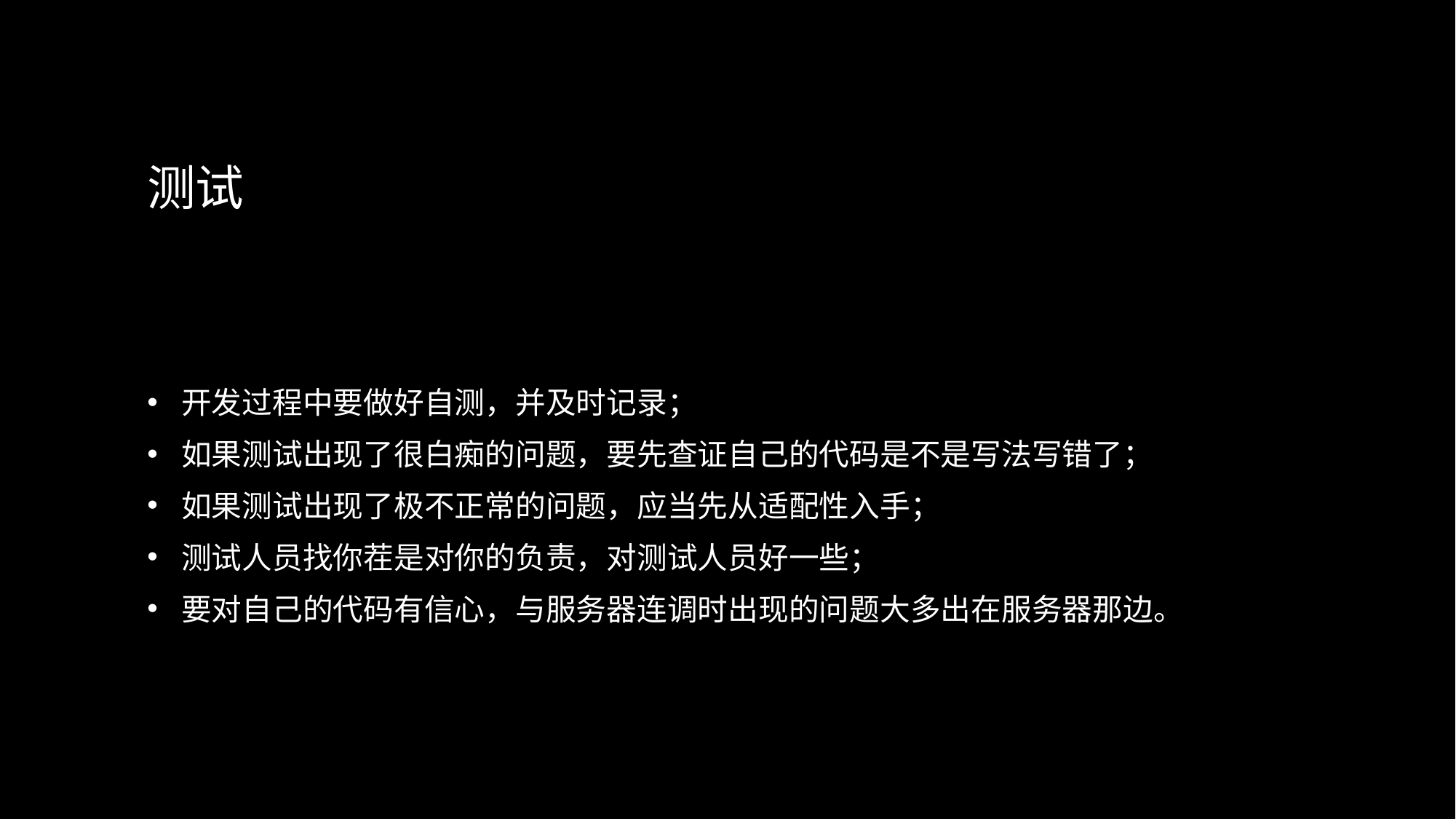

# 测试
开发过程中要做好自测，并及时记录；
如果测试出现了很白痴的问题，要先查证自己的代码是不是写法写错了；
如果测试出现了极不正常的问题，应当先从适配性入手；
测试人员找你茬是对你的负责，对测试人员好一些；
要对自己的代码有信心，与服务器连调时出现的问题大多出在服务器那边。